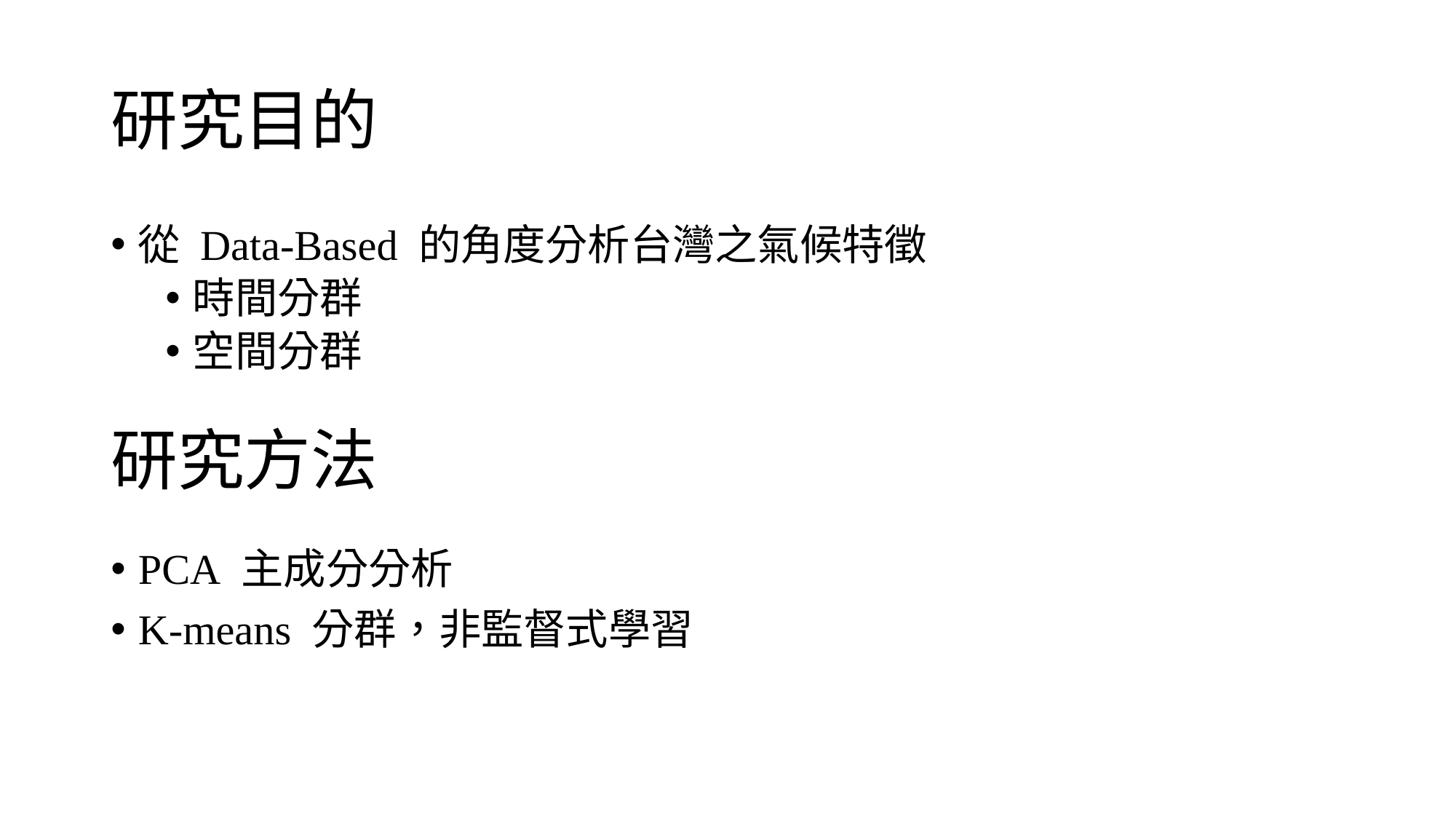

# 研究目的
從 Data-Based 的角度分析台灣之氣候特徵
時間分群
空間分群

研究方法
PCA 主成分分析
K-means 分群，非監督式學習